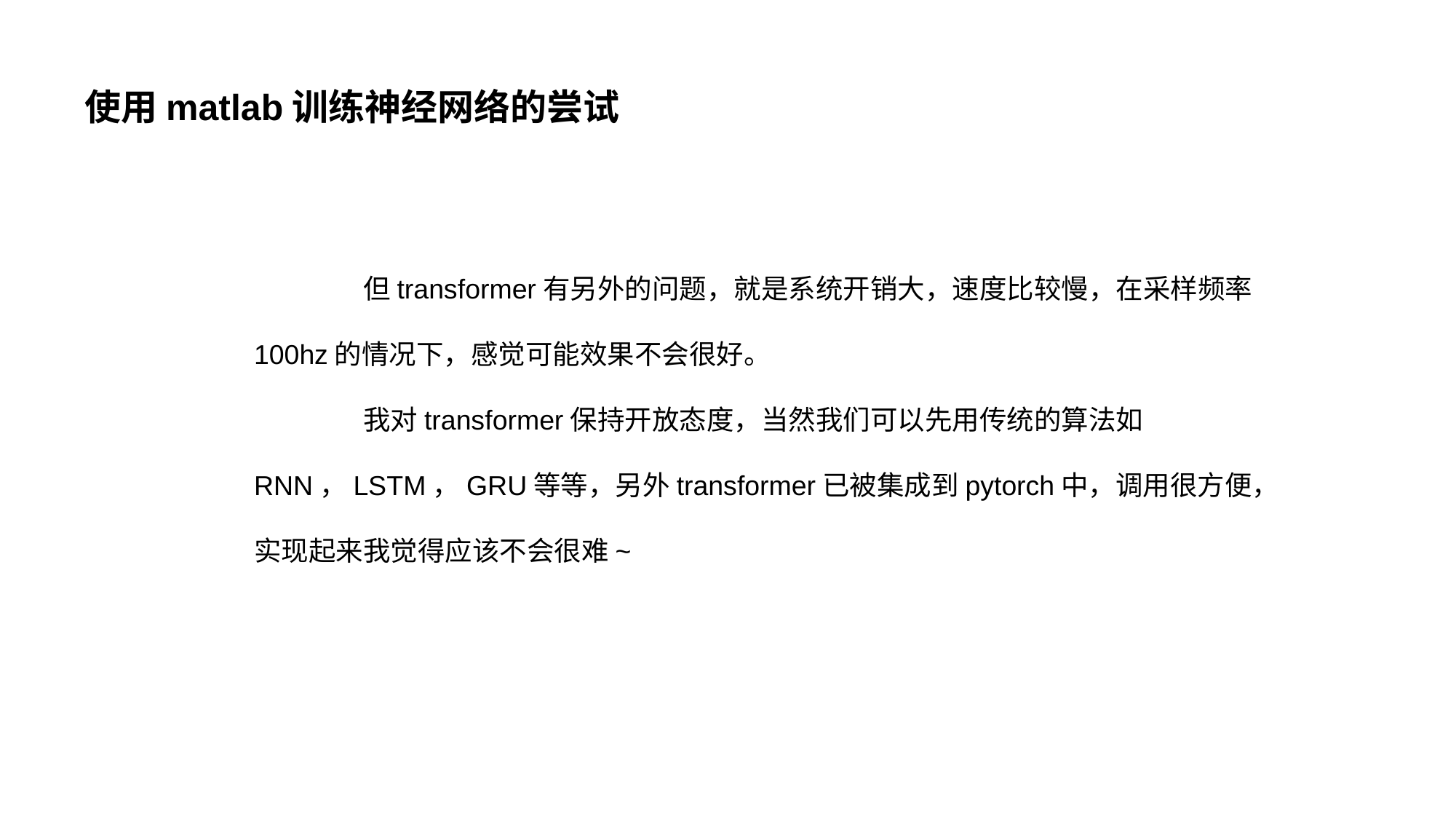

使用matlab训练神经网络的尝试
	但transformer有另外的问题，就是系统开销大，速度比较慢，在采样频率100hz的情况下，感觉可能效果不会很好。
	我对transformer保持开放态度，当然我们可以先用传统的算法如RNN，LSTM，GRU等等，另外transformer已被集成到pytorch中，调用很方便，实现起来我觉得应该不会很难~